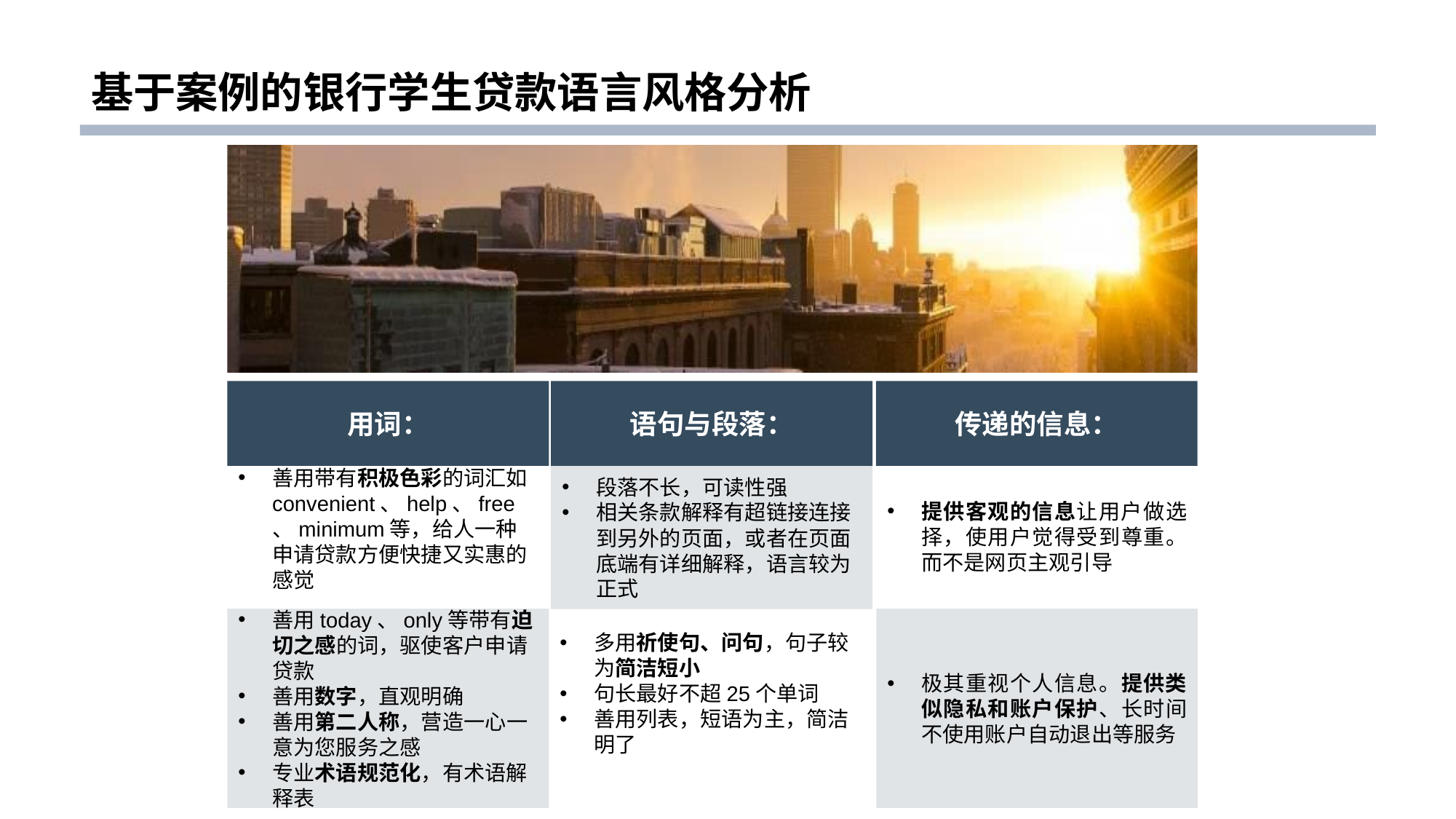

# 基于案例的银行学生贷款语言风格分析

用词：
语句与段落：
传递的信息：
善用带有积极色彩的词汇如convenient、help、free、minimum等，给人一种申请贷款方便快捷又实惠的感觉
段落不长，可读性强
相关条款解释有超链接连接到另外的页面，或者在页面底端有详细解释，语言较为正式
提供客观的信息让用户做选择，使用户觉得受到尊重。而不是网页主观引导
善用today、only等带有迫切之感的词，驱使客户申请贷款
善用数字，直观明确
善用第二人称，营造一心一意为您服务之感
专业术语规范化，有术语解释表
极其重视个人信息。提供类似隐私和账户保护、长时间不使用账户自动退出等服务
多用祈使句、问句，句子较为简洁短小
句长最好不超25个单词
善用列表，短语为主，简洁明了